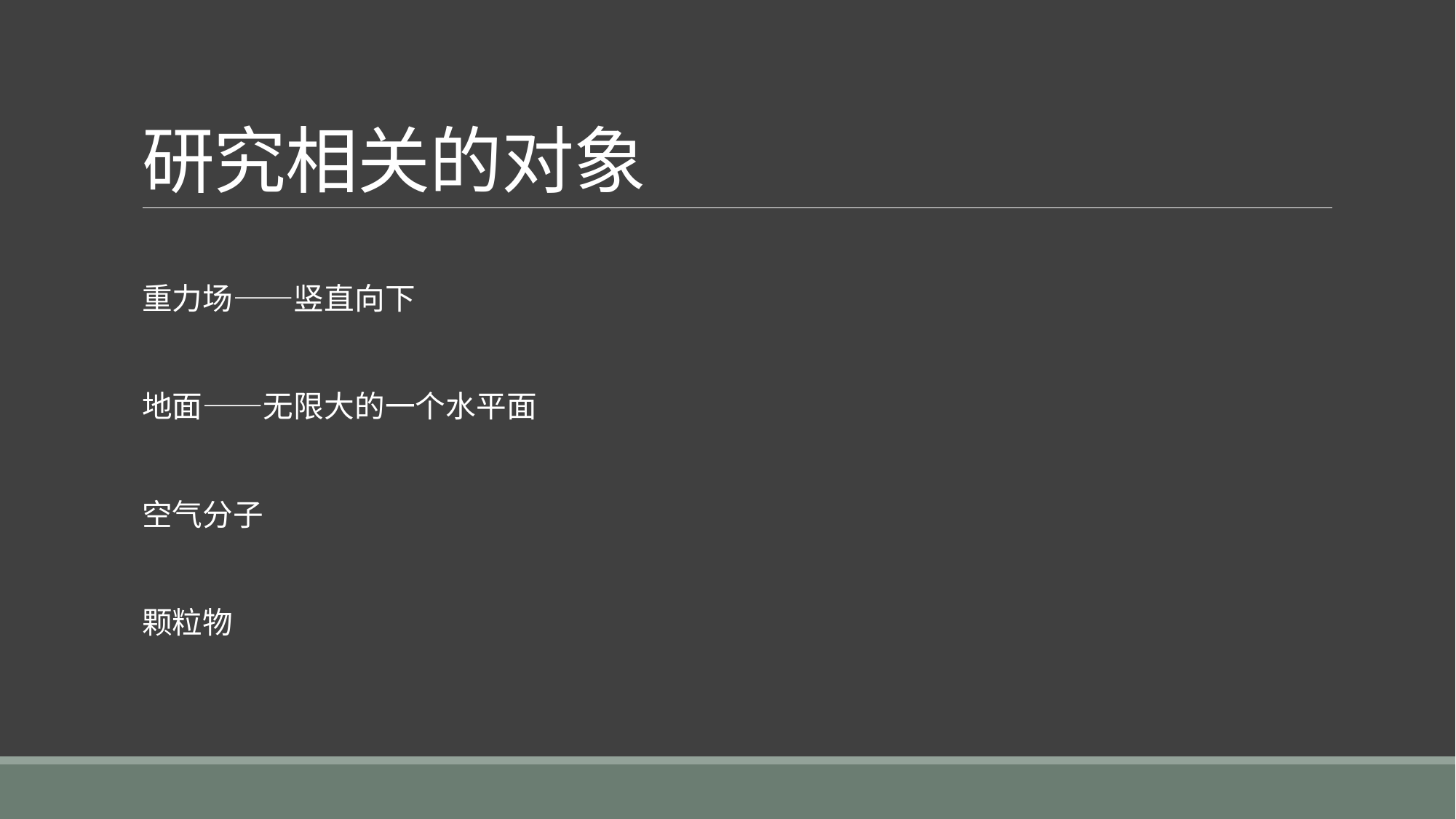

# 研究相关的对象

重力场——竖直向下

地面——无限大的一个水平面

空气分子

颗粒物